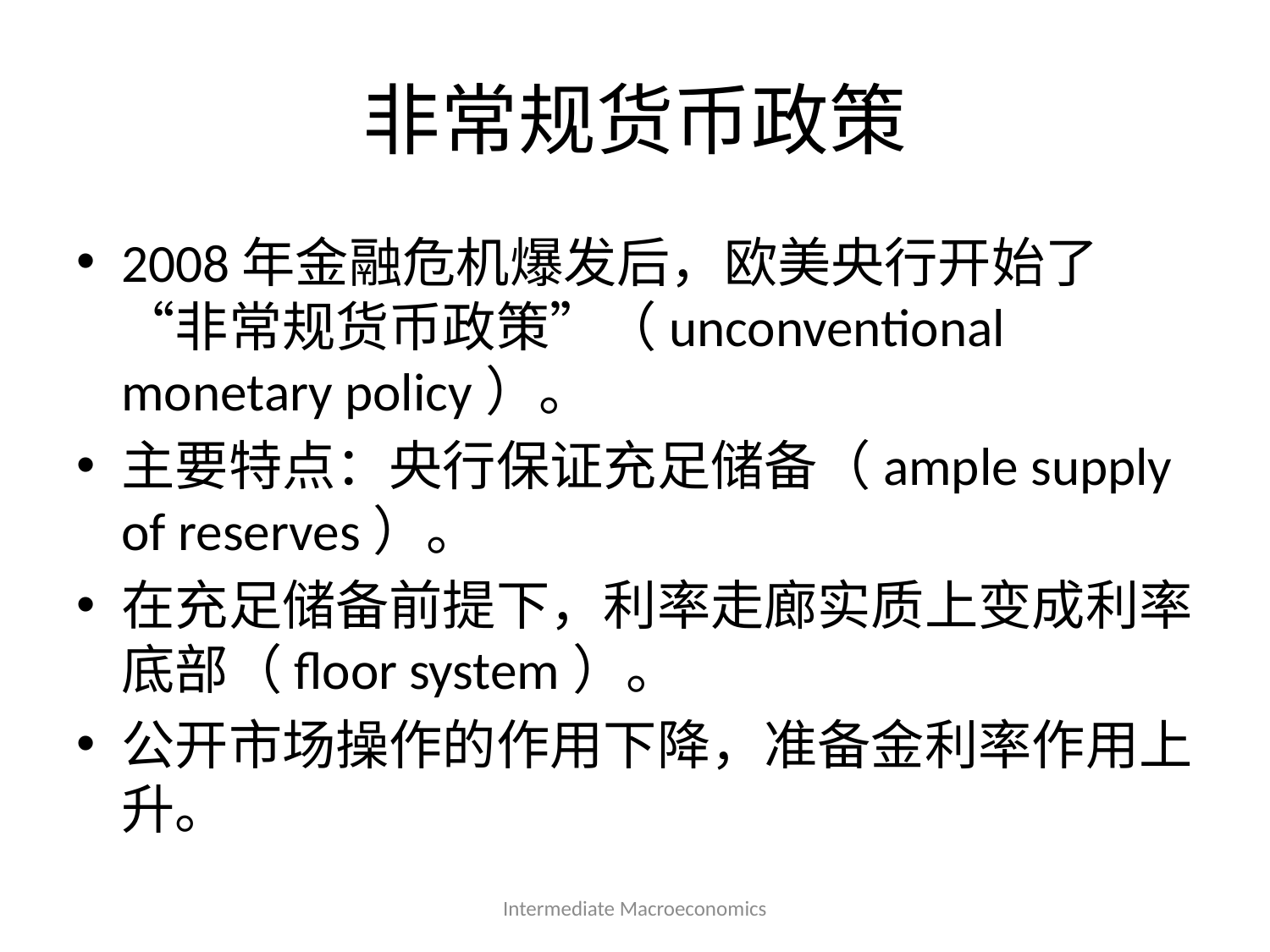

# 非常规货币政策
2008年金融危机爆发后，欧美央行开始了“非常规货币政策”（unconventional monetary policy）。
主要特点：央行保证充足储备（ample supply of reserves）。
在充足储备前提下，利率走廊实质上变成利率底部（floor system）。
公开市场操作的作用下降，准备金利率作用上升。
Intermediate Macroeconomics